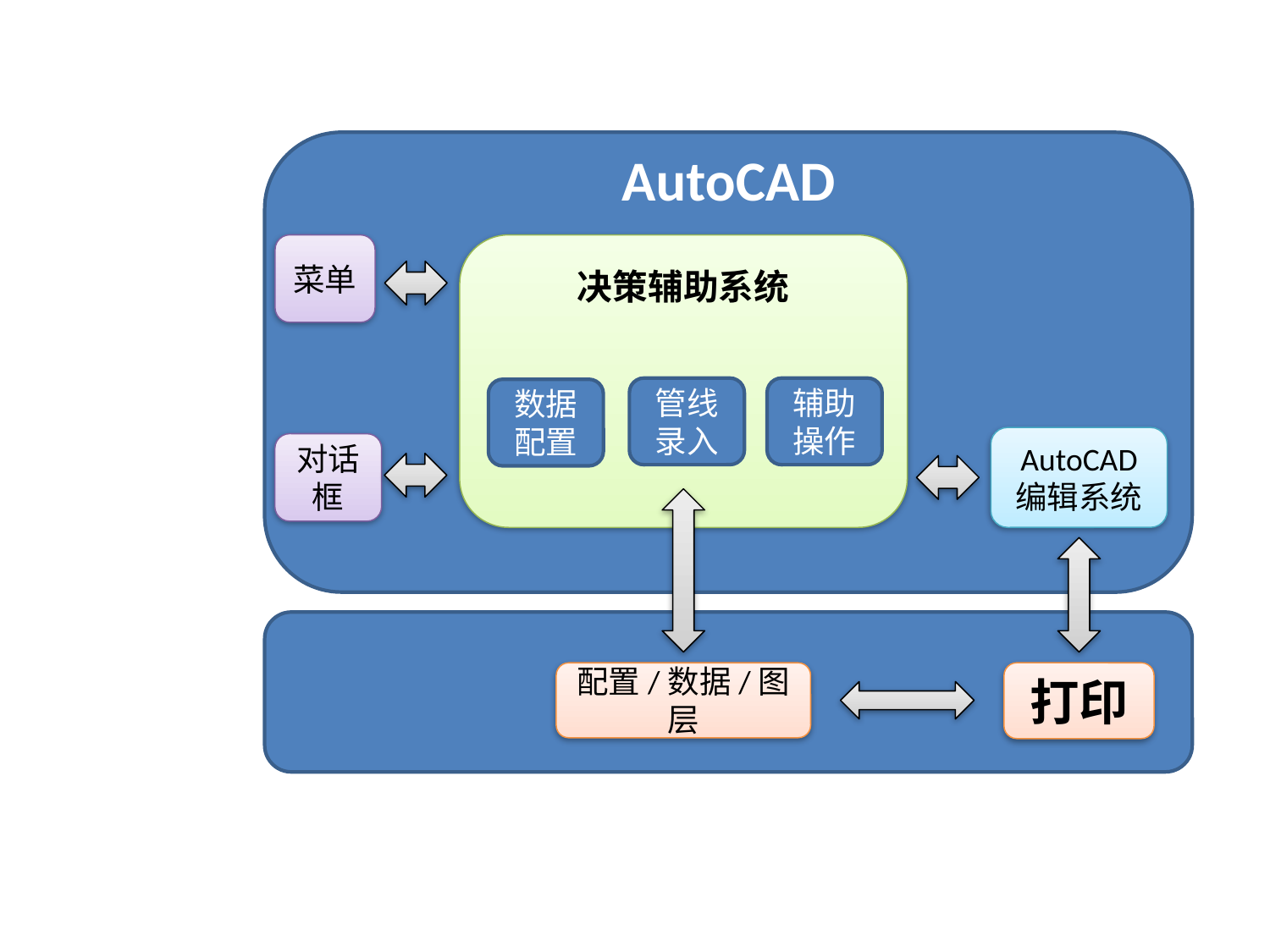

AutoCAD

菜单
决策辅助系统

管线录入
辅助操作
数据配置
AutoCAD
编辑系统
对话框

配置/数据/图层
打印